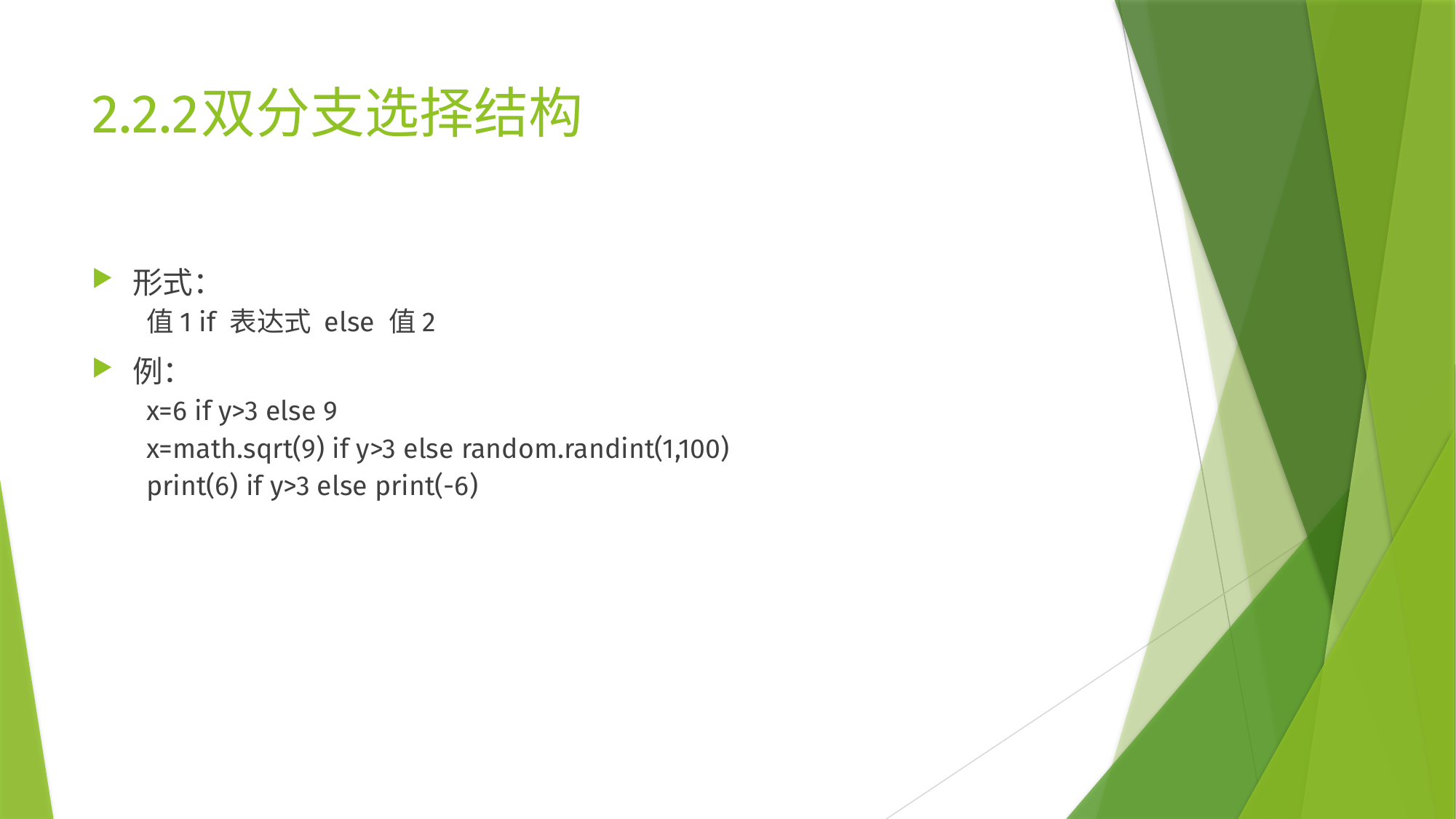

# 2.2.2	双分支选择结构
形式：
值1 if 表达式 else 值2
例：
x=6 if y>3 else 9
x=math.sqrt(9) if y>3 else random.randint(1,100)
print(6) if y>3 else print(-6)